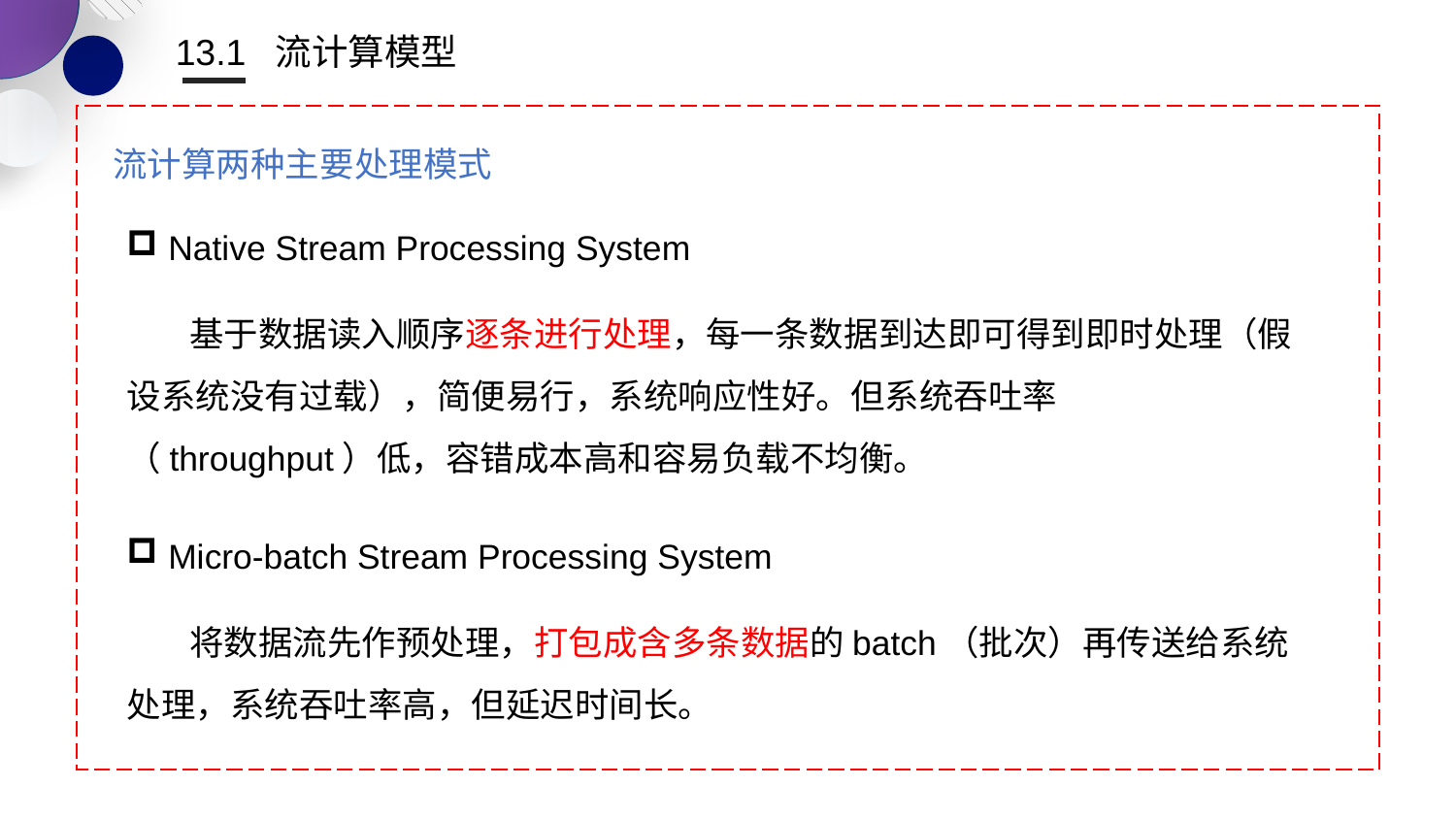

13.1  流计算模型

流计算两种主要处理模式
 Native Stream Processing System
       基于数据读入顺序逐条进行处理，每一条数据到达即可得到即时处理（假设系统没有过载），简便易行，系统响应性好。但系统吞吐率（throughput）低，容错成本高和容易负载不均衡。
 Micro-batch Stream Processing System
       将数据流先作预处理，打包成含多条数据的batch（批次）再传送给系统处理，系统吞吐率高，但延迟时间长。